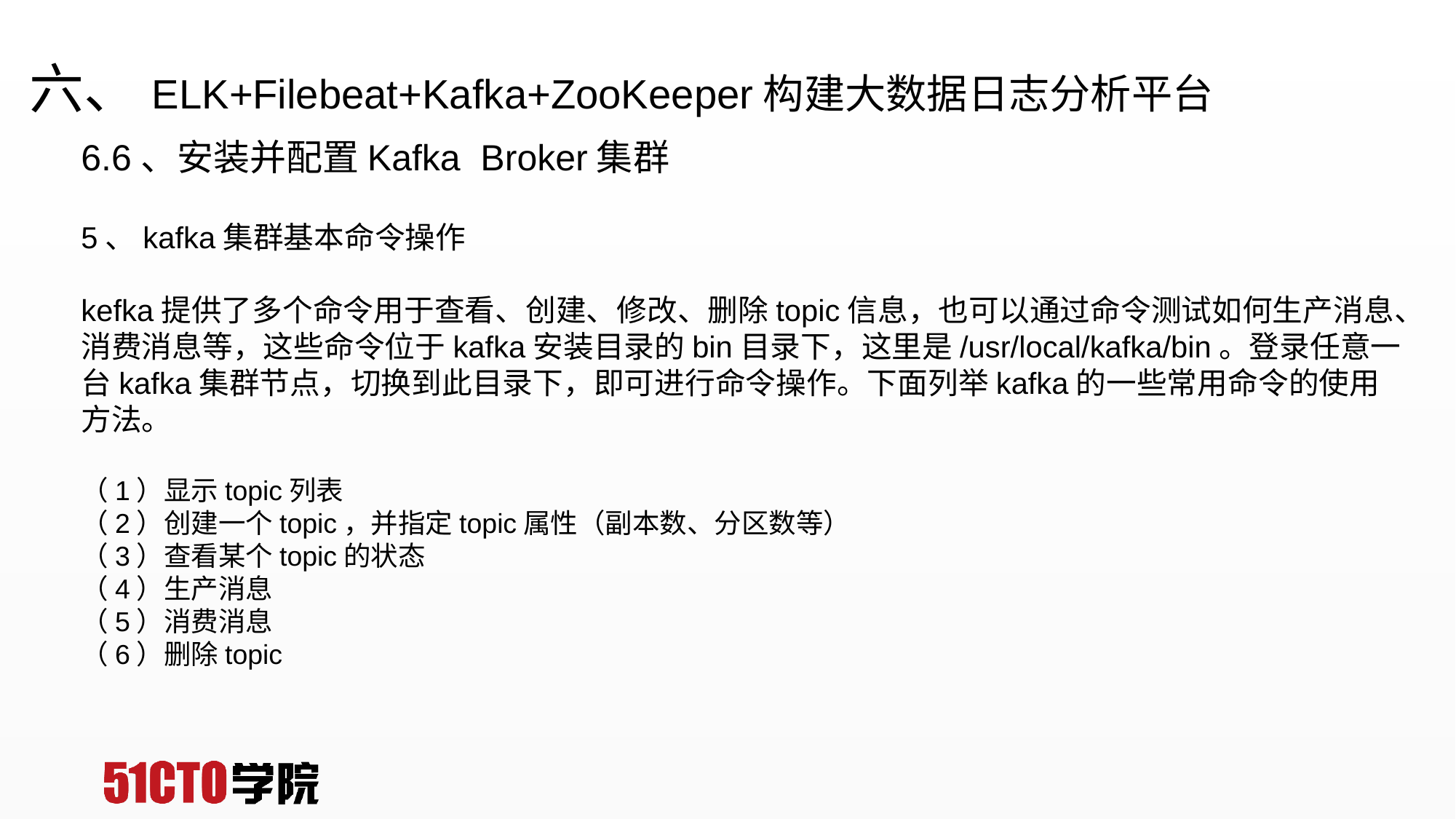

# 六、ELK+Filebeat+Kafka+ZooKeeper构建大数据日志分析平台
6.6、安装并配置Kafka  Broker集群

5、kafka集群基本命令操作

kefka提供了多个命令用于查看、创建、修改、删除topic信息，也可以通过命令测试如何生产消息、消费消息等，这些命令位于kafka安装目录的bin目录下，这里是/usr/local/kafka/bin。登录任意一台kafka集群节点，切换到此目录下，即可进行命令操作。下面列举kafka的一些常用命令的使用方法。

（1）显示topic列表
（2）创建一个topic，并指定topic属性（副本数、分区数等）
（3）查看某个topic的状态
（4）生产消息
（5）消费消息
（6）删除topic